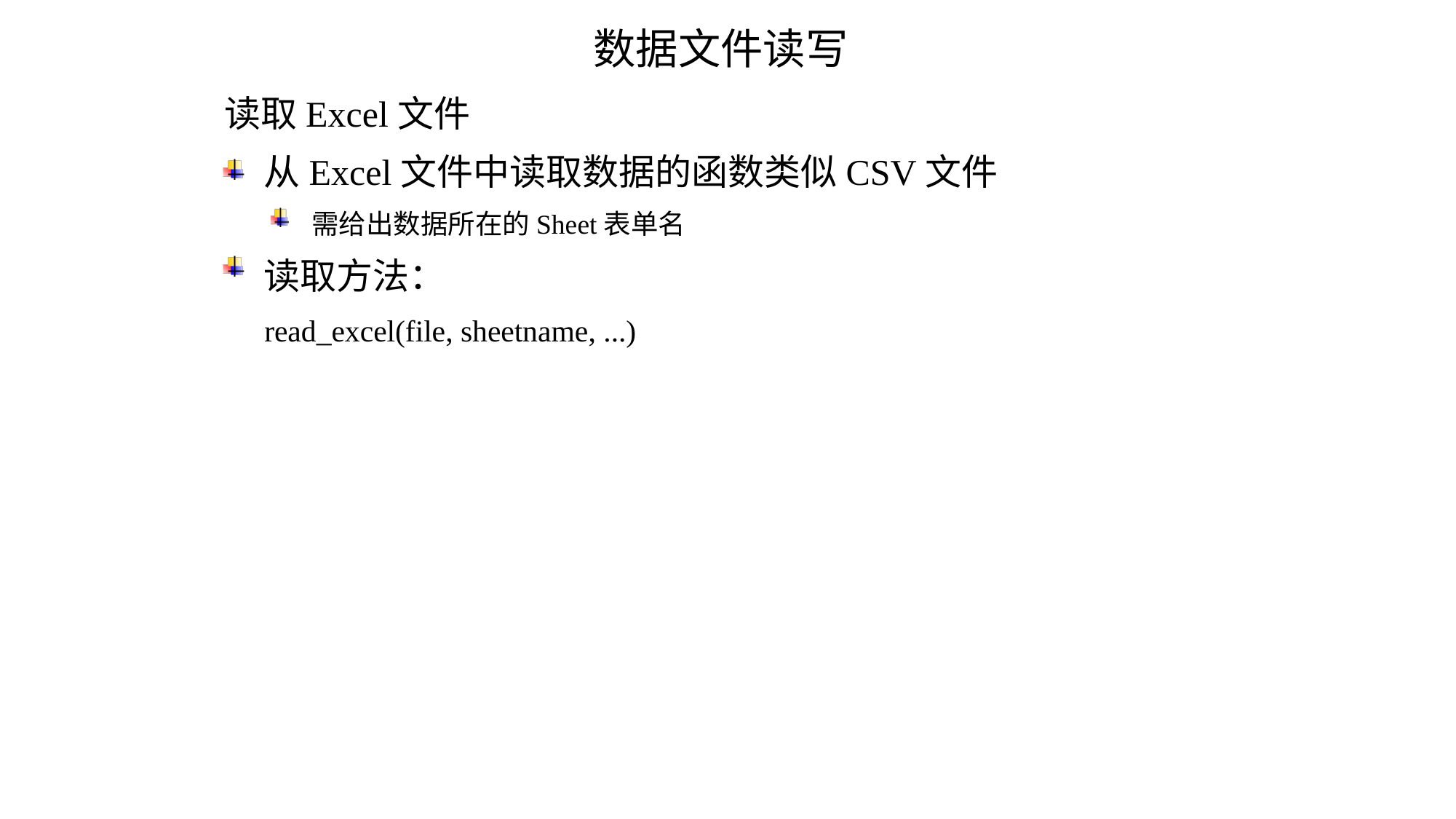

数据文件读写
读取Excel文件
从Excel文件中读取数据的函数类似CSV文件

需给出数据所在的Sheet表单名

读取方法：

read_excel(file, sheetname, ...)